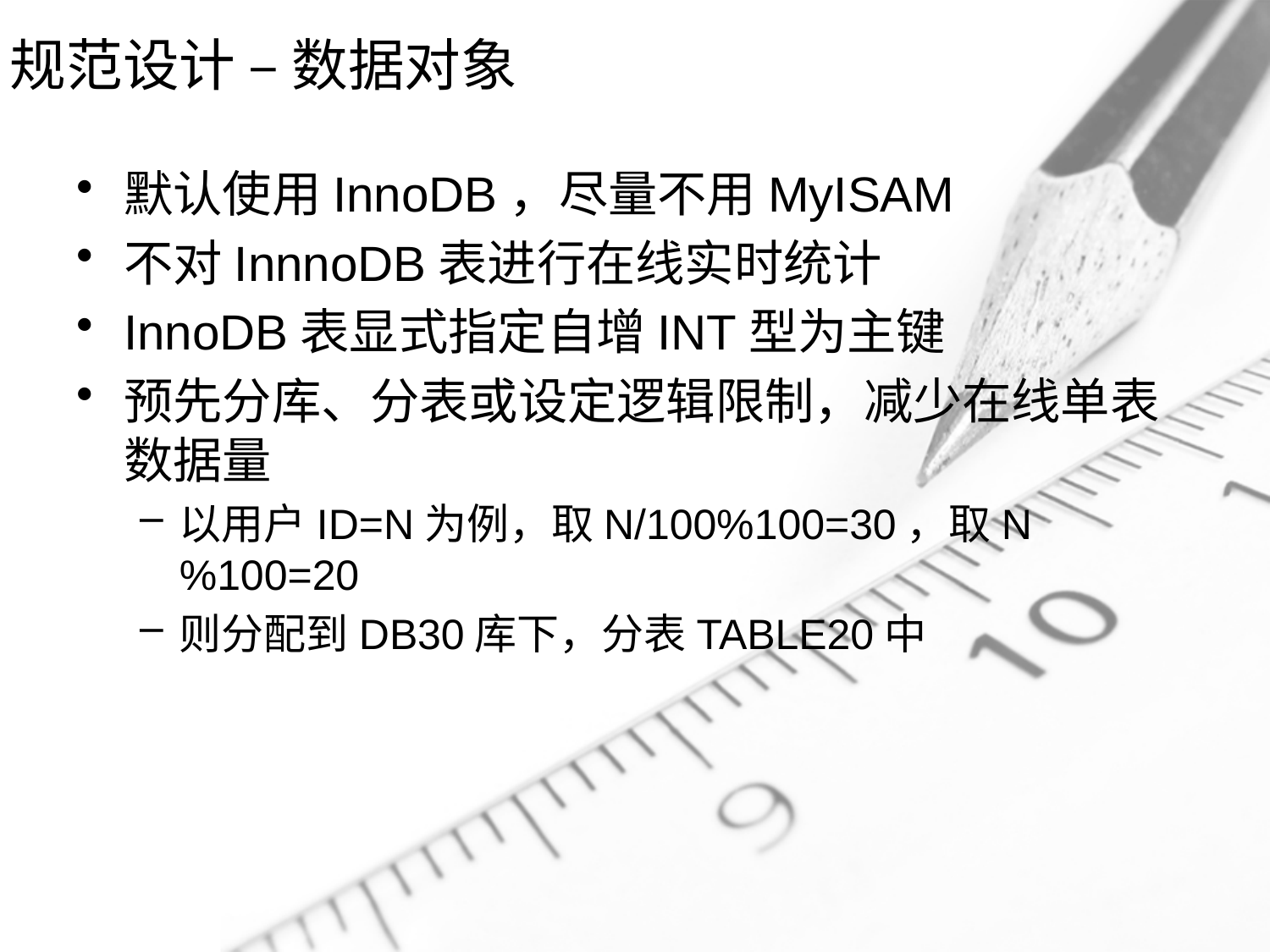

# 规范设计 – 数据对象
默认使用InnoDB，尽量不用MyISAM
不对InnnoDB表进行在线实时统计
InnoDB表显式指定自增INT型为主键
预先分库、分表或设定逻辑限制，减少在线单表数据量
以用户ID=N为例，取N/100%100=30，取N%100=20
则分配到DB30库下，分表TABLE20中